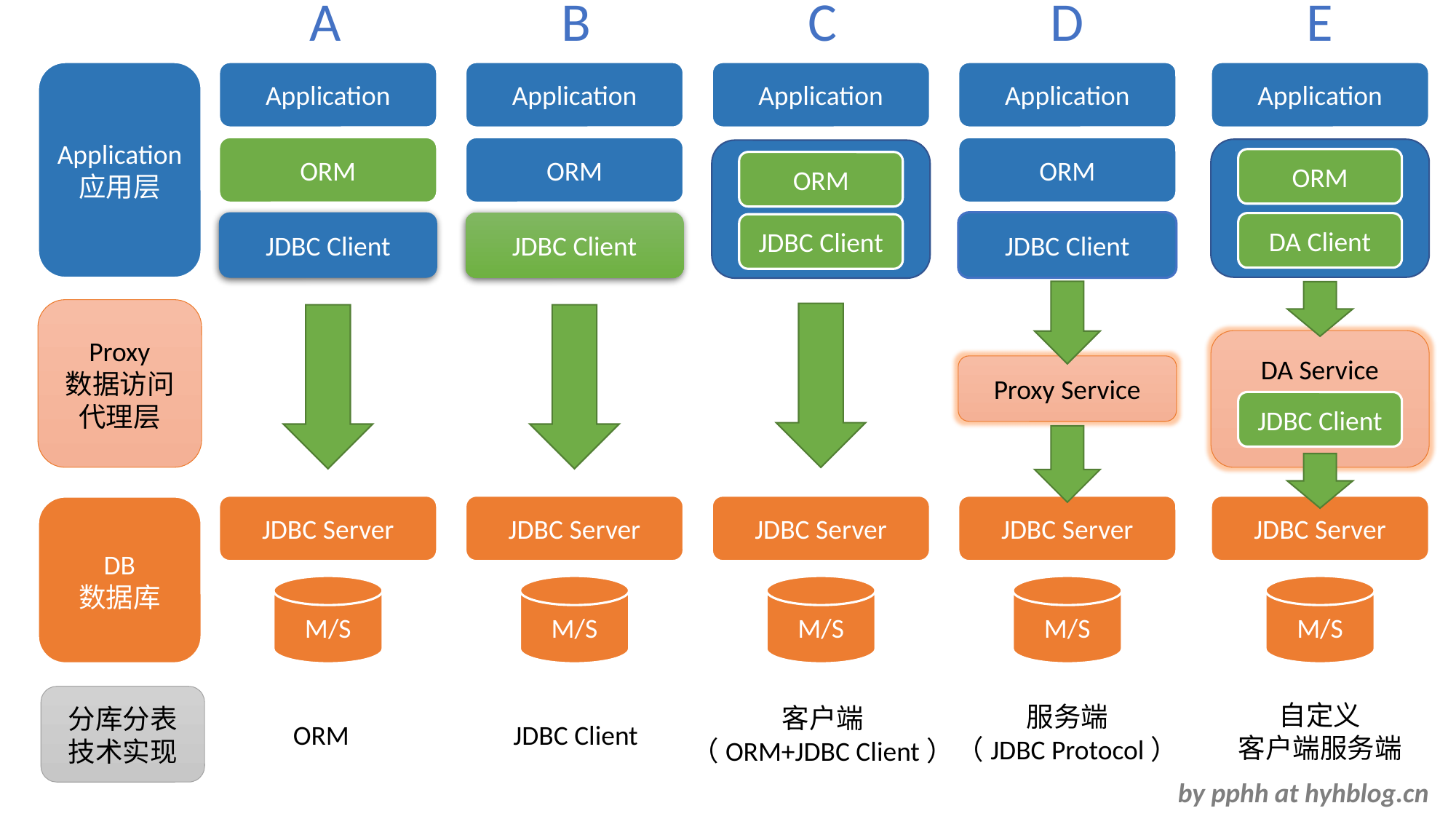

A
B
C
D
E
Application
应用层
Application
ORM
JDBC Client

JDBC Server
M/S
Application
ORM
JDBC Client

JDBC Server
M/S
Application

ORM
JDBC Client

JDBC Server
M/S
Application
ORM
JDBC Client

Proxy Service

JDBC Server
M/S
Application

ORM

JDBC Server
DA Client
DA Service
JDBC Client
M/S
自定义
客户端服务端
Proxy
数据访问
代理层
DB
数据库
分库分表技术实现
服务端
（JDBC Protocol）
客户端
（ORM+JDBC Client）
ORM
JDBC Client
by pphh at hyhblog.cn